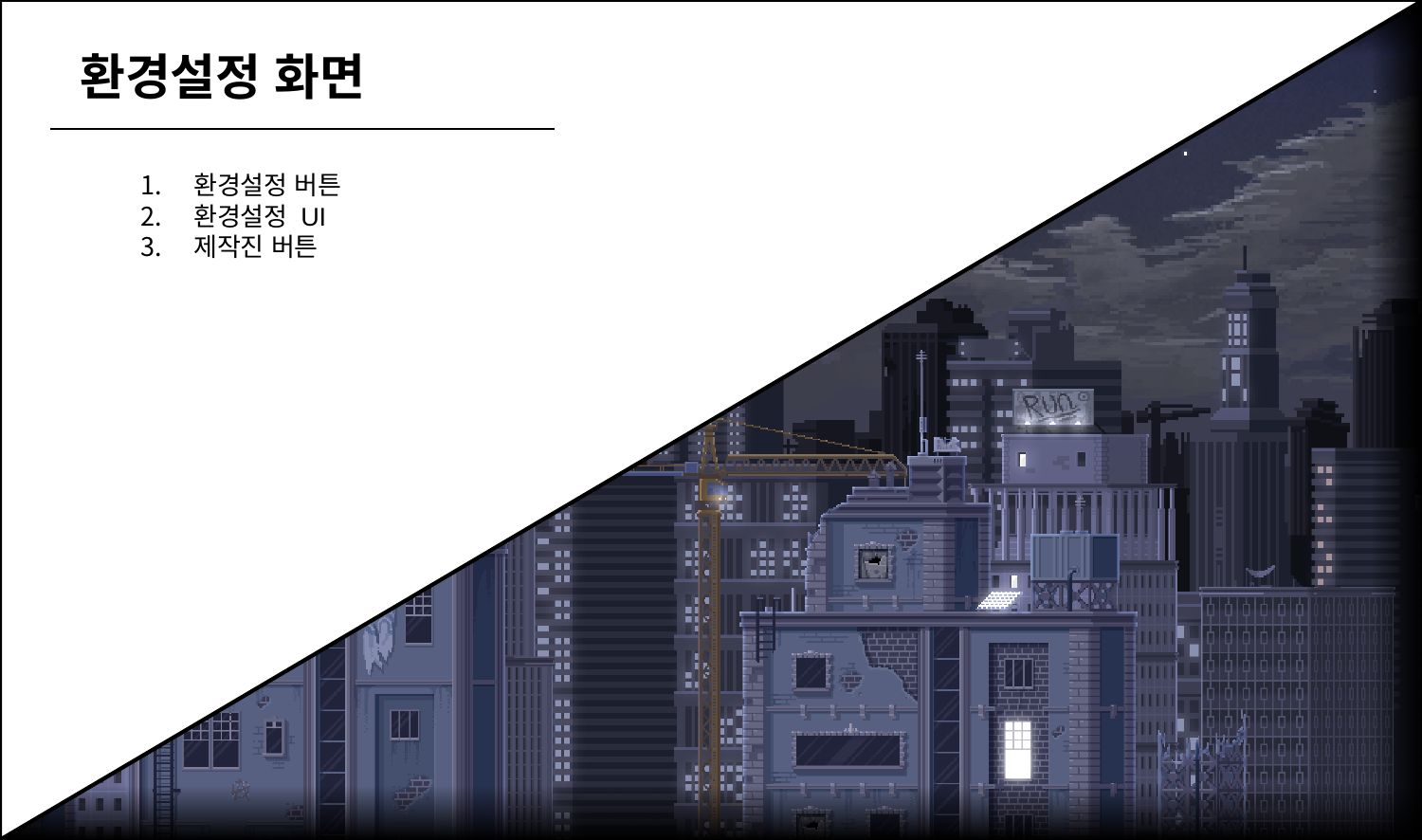

환경설정 화면
환경설정 버튼
환경설정 UI
제작진 버튼